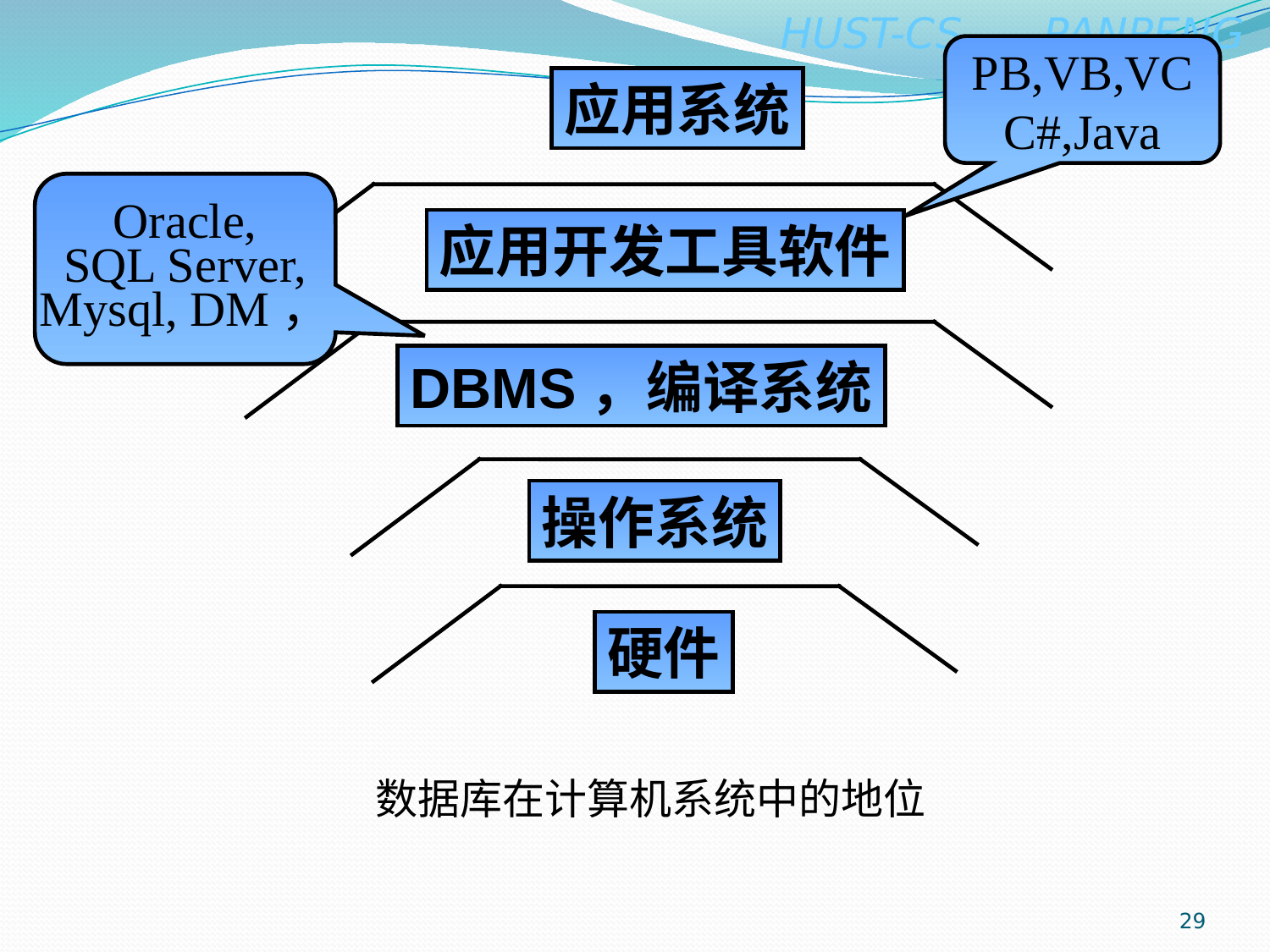

PB,VB,VC
C#,Java
应用系统
Oracle,
SQL Server,
Mysql, DM，

应用开发工具软件

DBMS，编译系统

操作系统

硬件
数据库在计算机系统中的地位
29